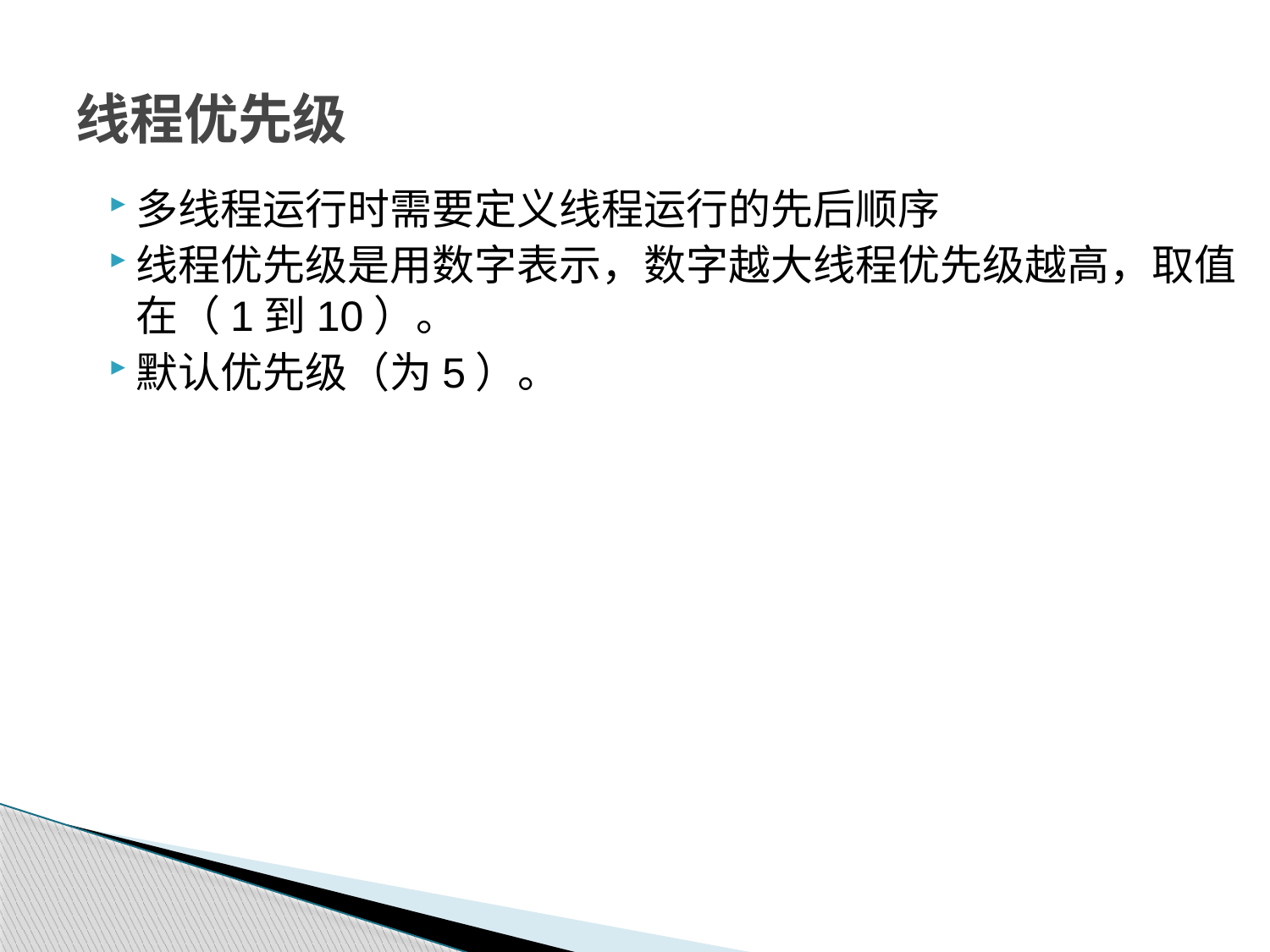

# 线程优先级
多线程运行时需要定义线程运行的先后顺序
线程优先级是用数字表示，数字越大线程优先级越高，取值在（1到10）。
默认优先级（为5）。